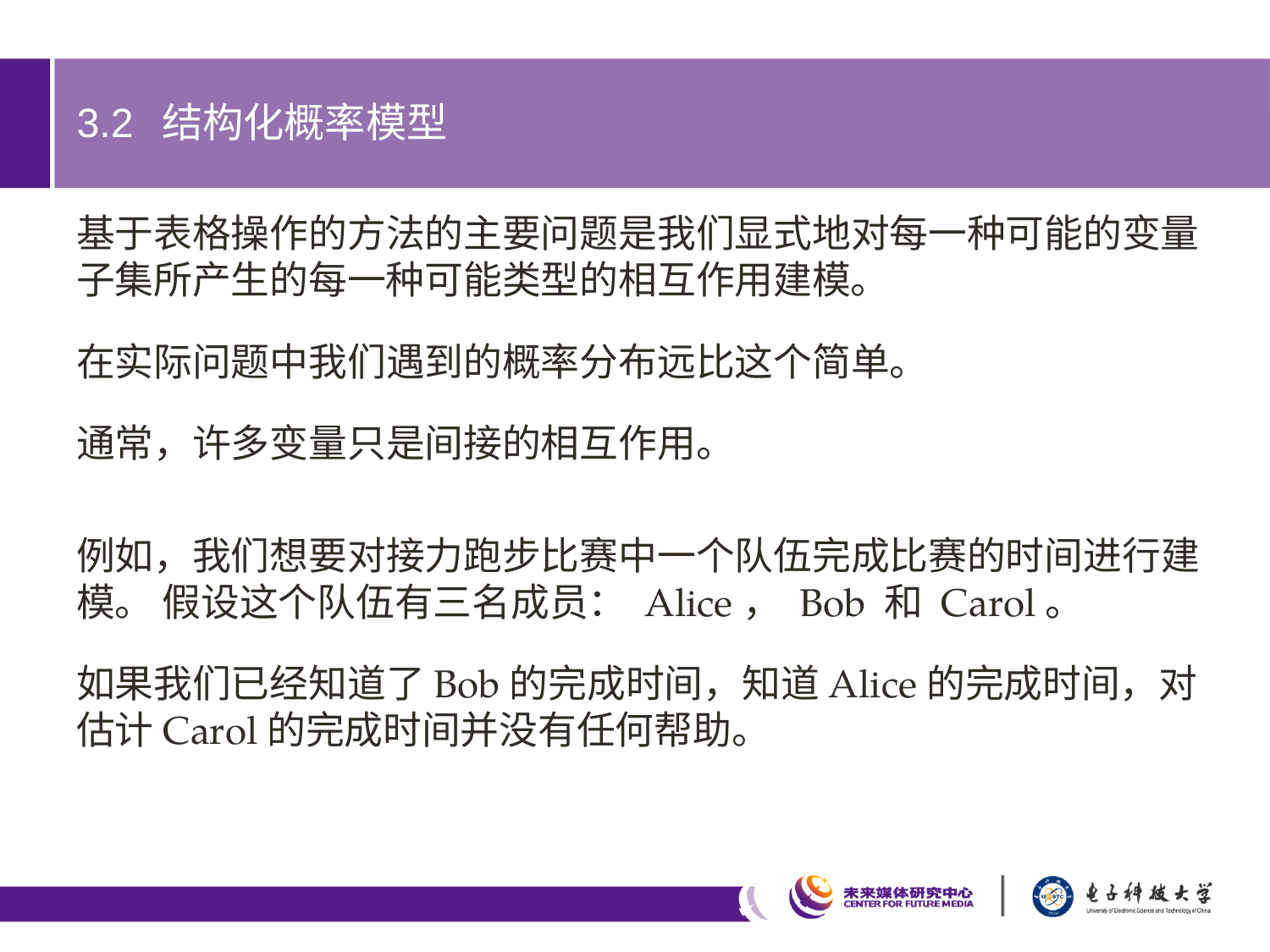

# 3.2 结构化概率模型
基于表格操作的方法的主要问题是我们显式地对每一种可能的变量子集所产生的每一种可能类型的相互作用建模。
在实际问题中我们遇到的概率分布远比这个简单。
通常，许多变量只是间接的相互作用。
例如，我们想要对接力跑步比赛中一个队伍完成比赛的时间进行建模。 假设这个队伍有三名成员： Alice， Bob 和 Carol。
如果我们已经知道了Bob的完成时间，知道Alice的完成时间，对估计Carol的完成时间并没有任何帮助。